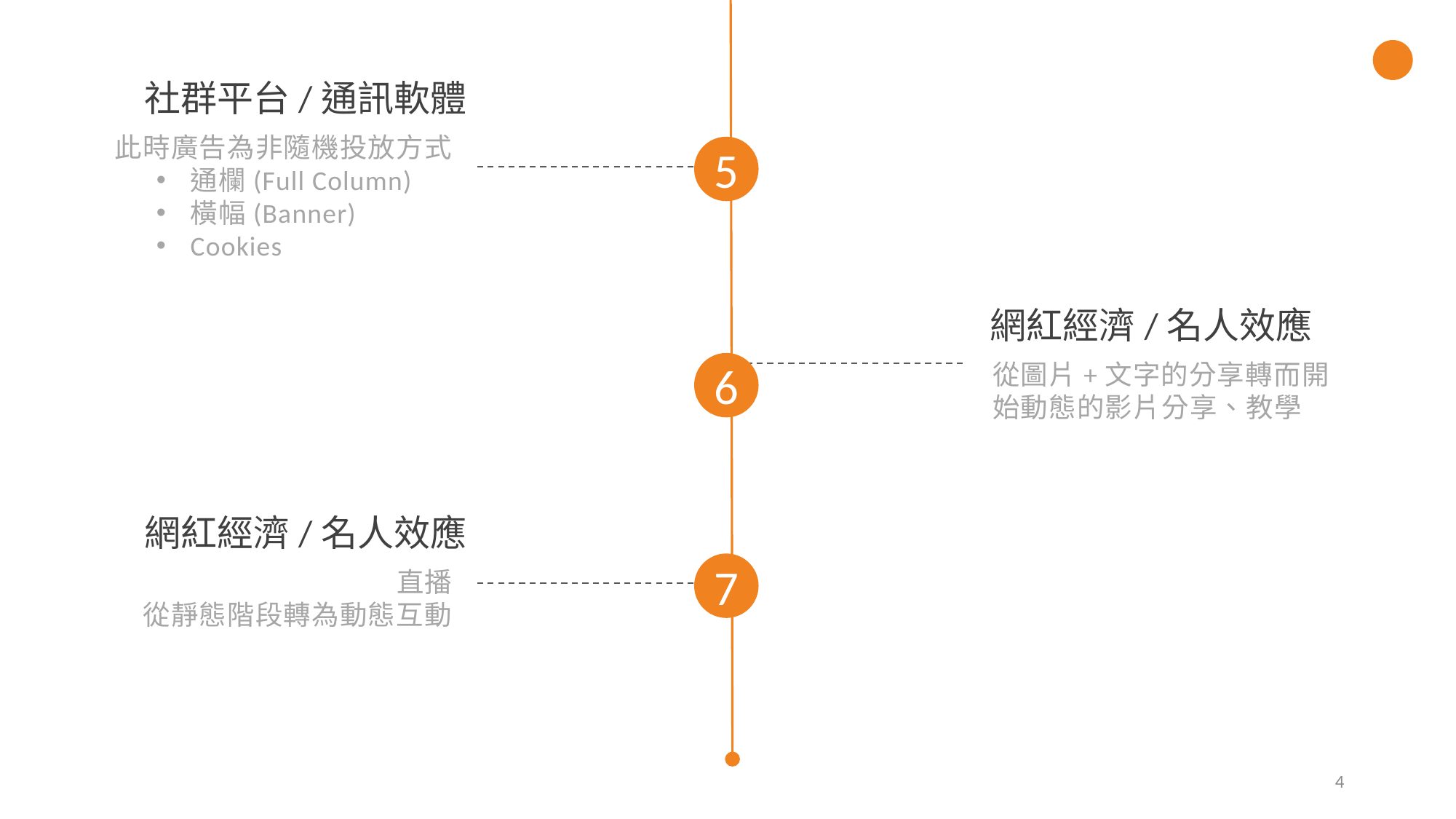

社群平台/通訊軟體
此時廣告為非隨機投放方式
通欄(Full Column)
橫幅(Banner)
Cookies
5
網紅經濟/名人效應

從圖片+文字的分享轉而開始動態的影片分享、教學
6
網紅經濟/名人效應
直播
從靜態階段轉為動態互動
7
4